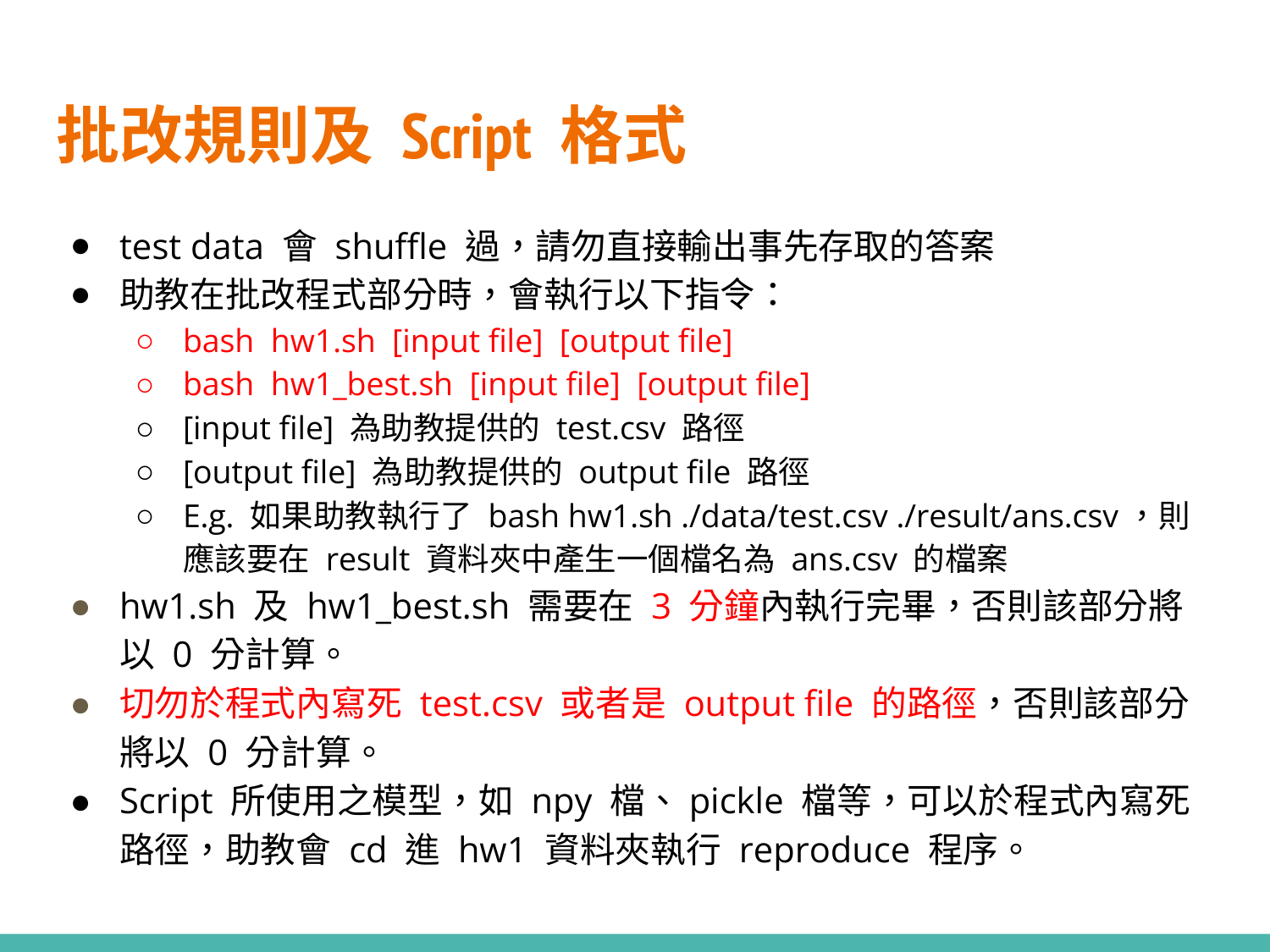

# 批改規則及 Script 格式
test data 會 shuffle 過，請勿直接輸出事先存取的答案
助教在批改程式部分時，會執行以下指令：
bash  hw1.sh  [input file]  [output file]
bash  hw1_best.sh  [input file]  [output file]
[input file] 為助教提供的 test.csv 路徑
[output file] 為助教提供的 output file 路徑
E.g. 如果助教執行了 bash hw1.sh ./data/test.csv ./result/ans.csv，則應該要在 result 資料夾中產生一個檔名為 ans.csv 的檔案
hw1.sh 及 hw1_best.sh 需要在 3 分鐘內執行完畢，否則該部分將以 0 分計算。
切勿於程式內寫死 test.csv 或者是 output file 的路徑，否則該部分將以 0 分計算。
Script 所使用之模型，如 npy 檔、pickle 檔等，可以於程式內寫死路徑，助教會 cd 進 hw1 資料夾執行 reproduce 程序。